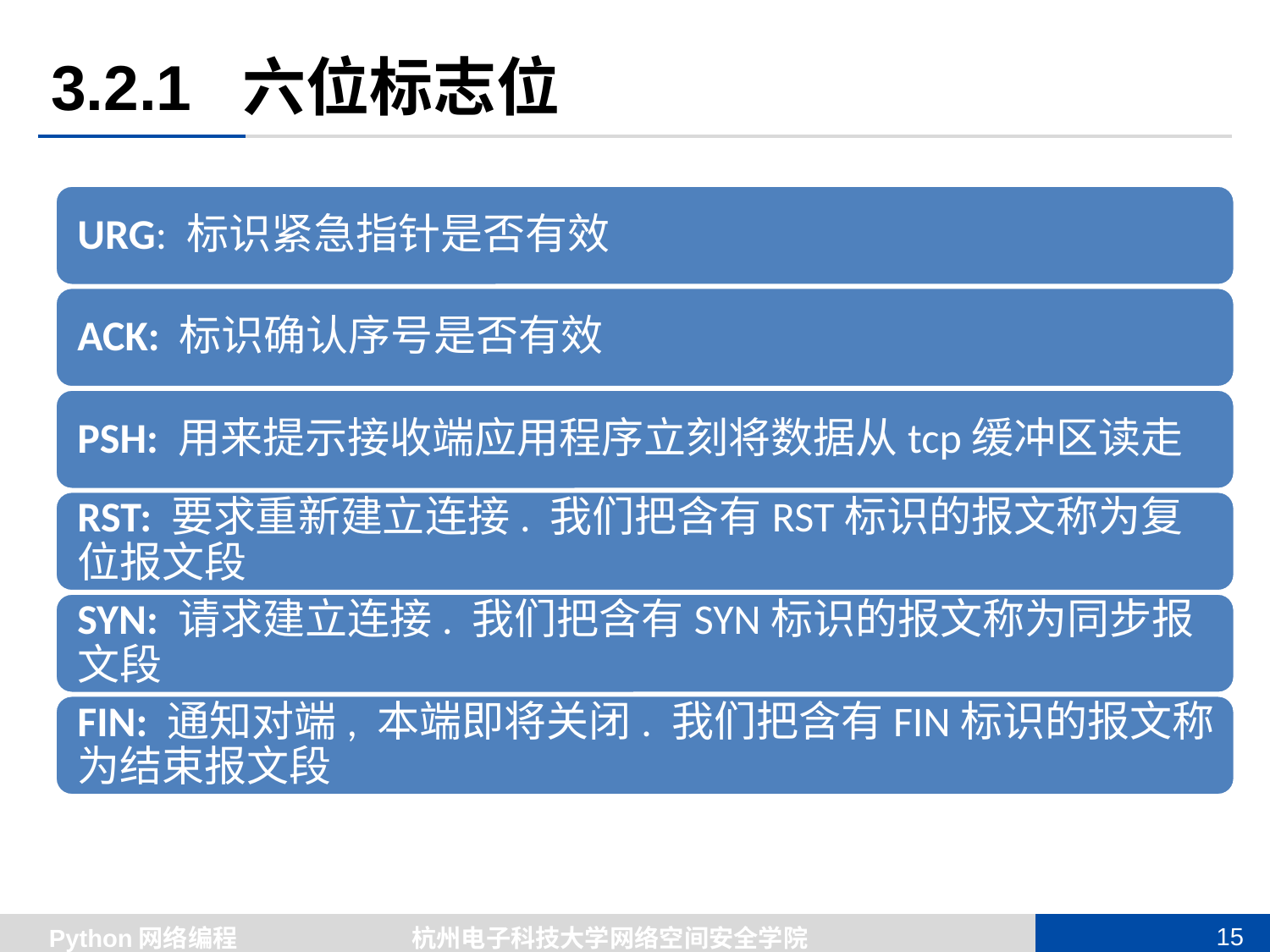

# 3.2.1  六位标志位
URG: 标识紧急指针是否有效
ACK: 标识确认序号是否有效
PSH: 用来提示接收端应用程序立刻将数据从tcp缓冲区读走
RST: 要求重新建立连接. 我们把含有RST标识的报文称为复位报文段
SYN: 请求建立连接. 我们把含有SYN标识的报文称为同步报文段
FIN: 通知对端, 本端即将关闭. 我们把含有FIN标识的报文称为结束报文段